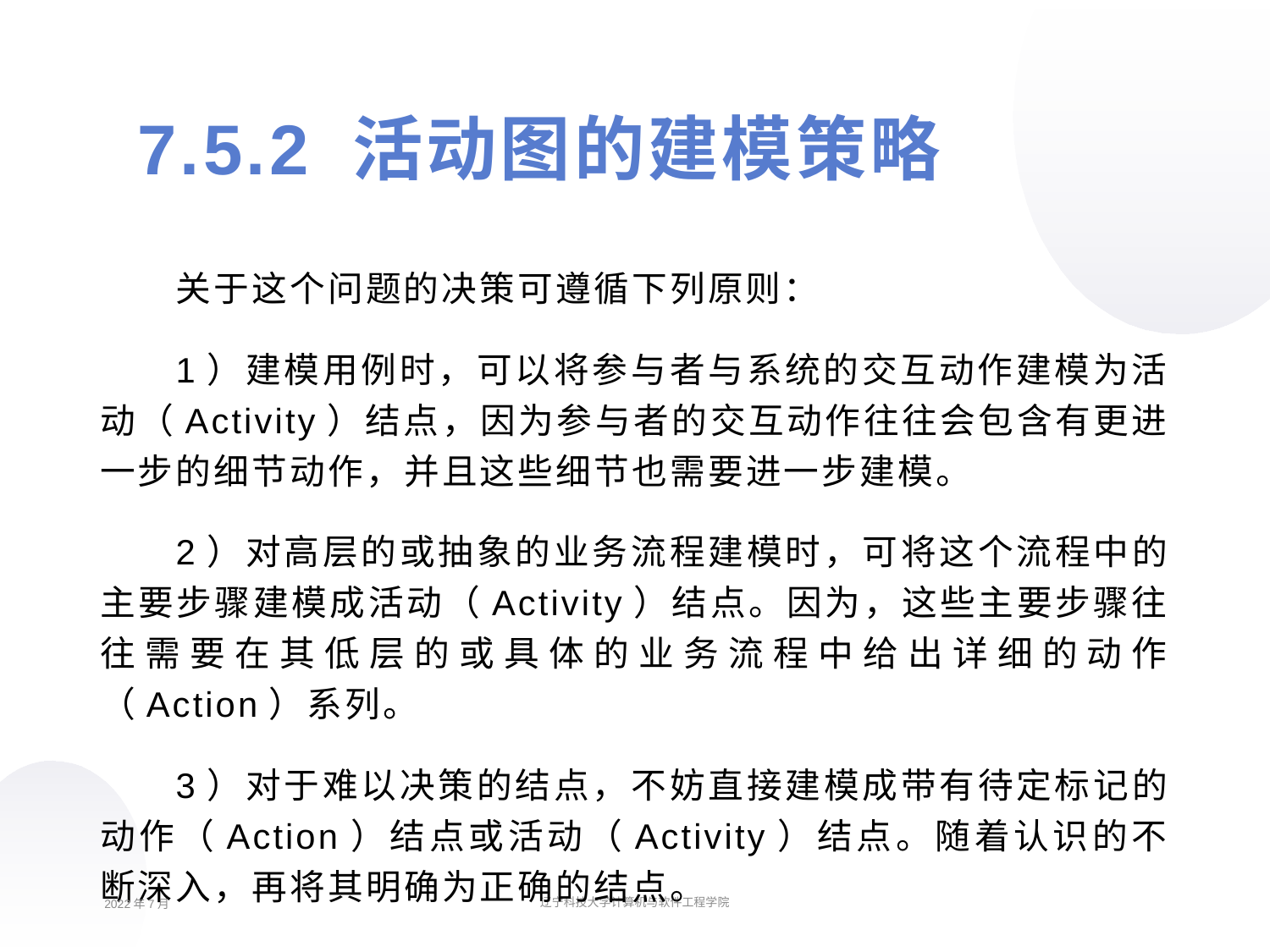

7.5.2 活动图的建模策略
关于这个问题的决策可遵循下列原则：
1）建模用例时，可以将参与者与系统的交互动作建模为活动（Activity）结点，因为参与者的交互动作往往会包含有更进一步的细节动作，并且这些细节也需要进一步建模。
2）对高层的或抽象的业务流程建模时，可将这个流程中的主要步骤建模成活动（Activity）结点。因为，这些主要步骤往往需要在其低层的或具体的业务流程中给出详细的动作（Action）系列。
3）对于难以决策的结点，不妨直接建模成带有待定标记的动作（Action）结点或活动（Activity）结点。随着认识的不断深入，再将其明确为正确的结点。

2022年7月
辽宁科技大学计算机与软件工程学院
113